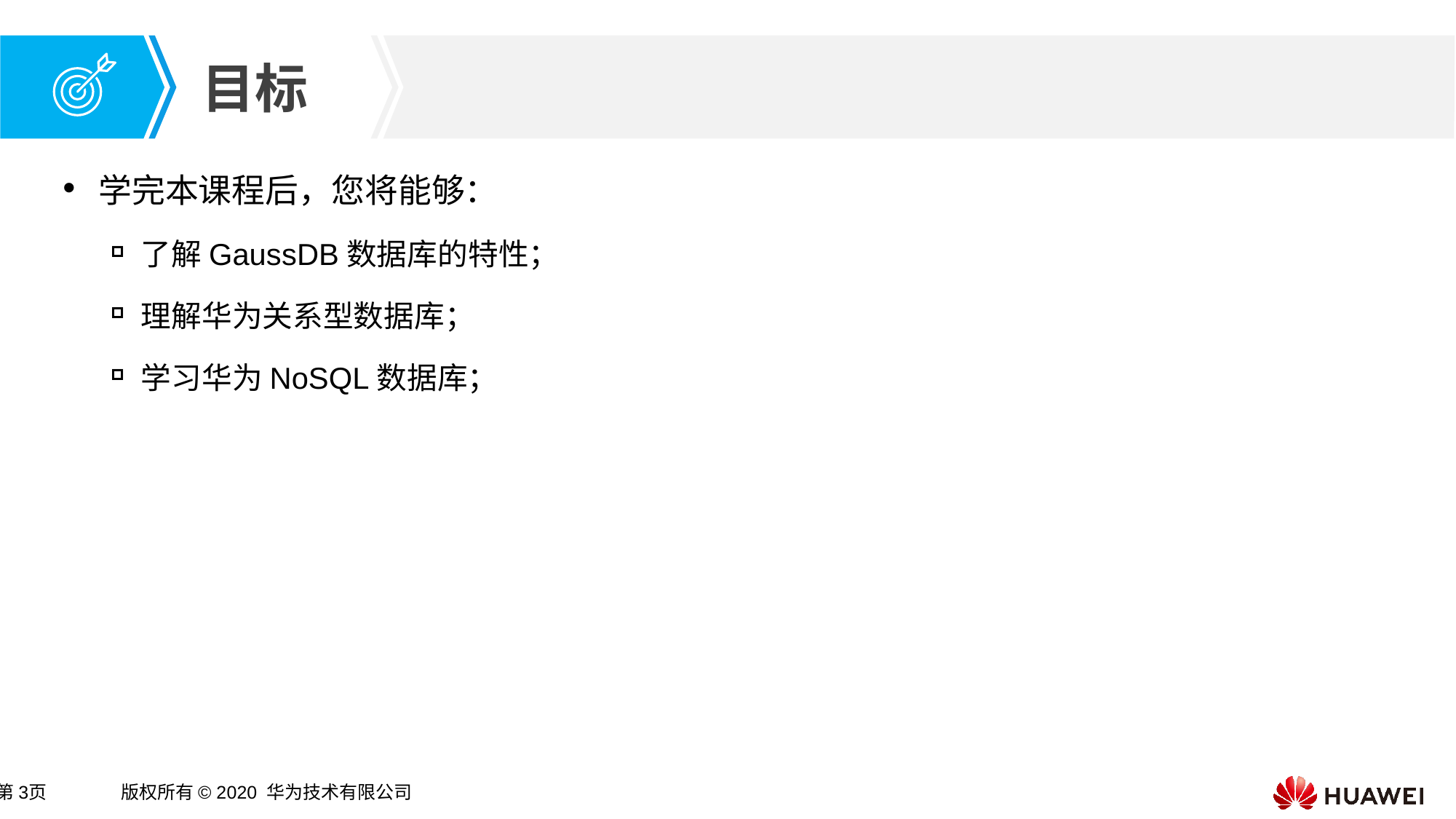

学完本课程后，您将能够：
了解GaussDB数据库的特性；
理解华为关系型数据库；
学习华为NoSQL数据库；